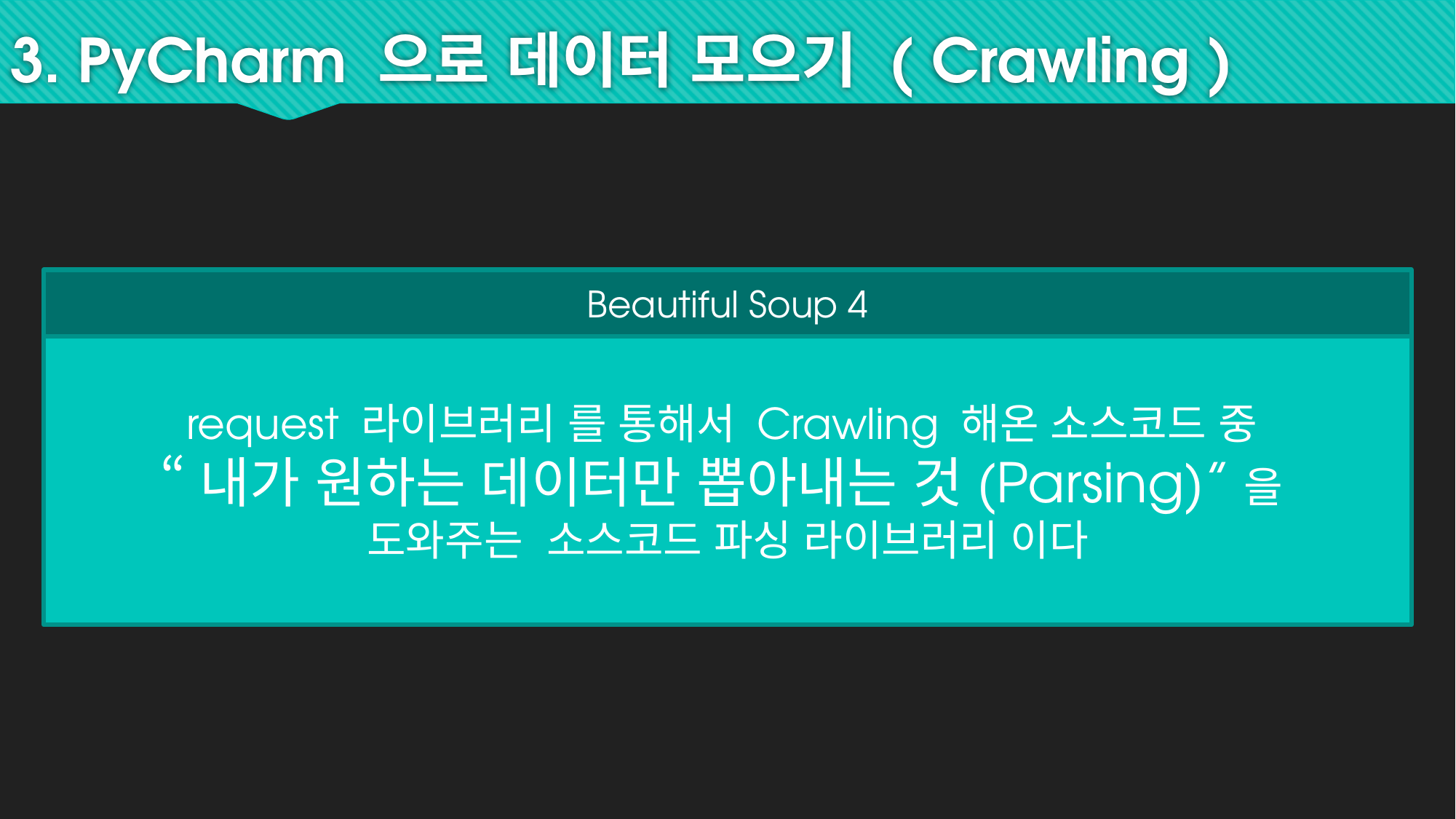

# 3. PyCharm 으로 데이터 모으기 ( Crawling )
Beautiful Soup 4
request 라이브러리 를 통해서 Crawling 해온 소스코드 중
“내가 원하는 데이터만 뽑아내는 것(Parsing)”을
도와주는  소스코드 파싱 라이브러리 이다